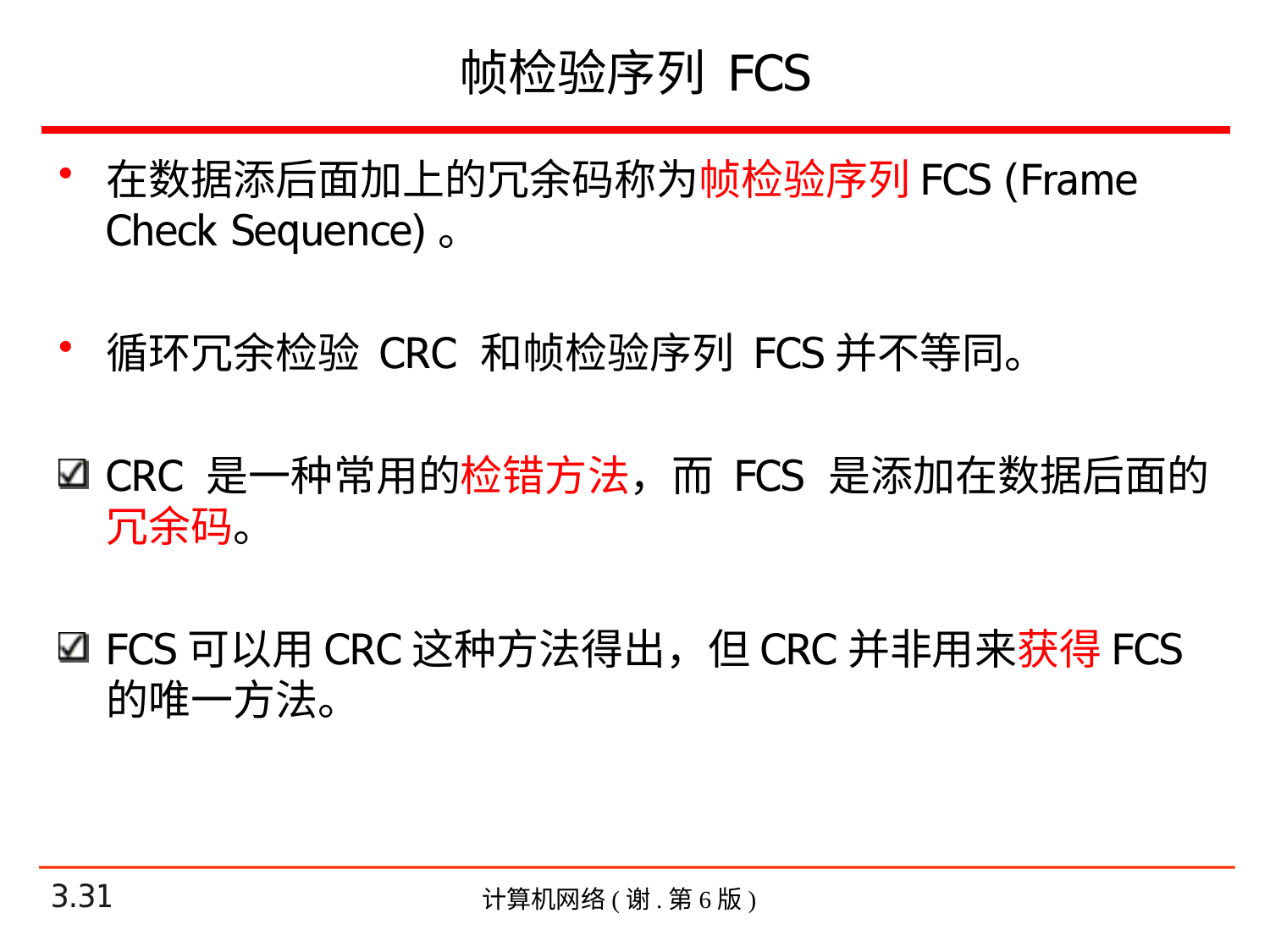

# 帧检验序列 FCS
在数据添后面加上的冗余码称为帧检验序列FCS (Frame Check Sequence)。

循环冗余检验 CRC 和帧检验序列 FCS并不等同。

CRC 是一种常用的检错方法，而 FCS 是添加在数据后面的冗余码。

FCS可以用CRC这种方法得出，但CRC并非用来获得FCS的唯一方法。